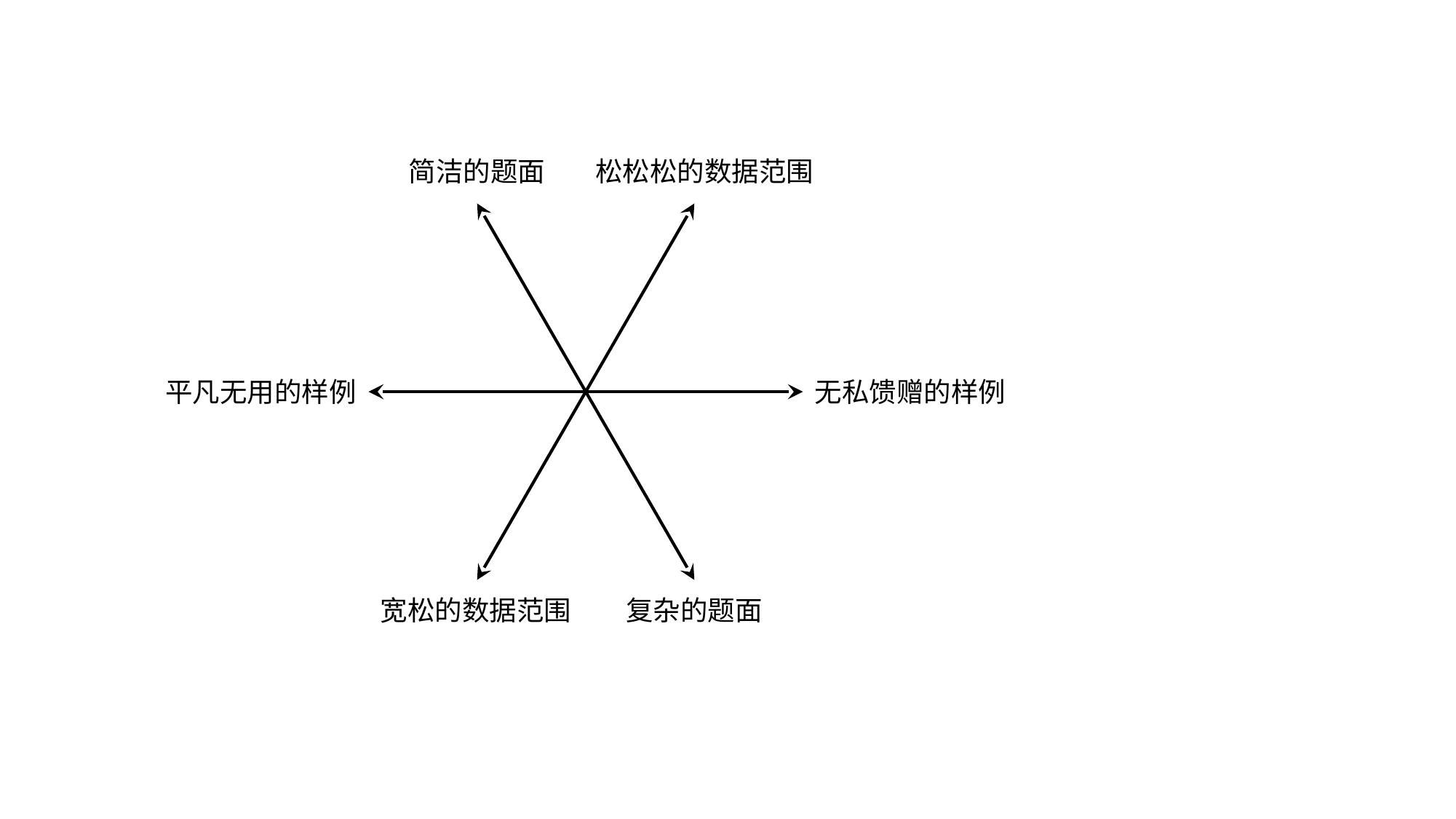

简洁的题面
松松松的数据范围
平凡无用的样例
无私馈赠的样例
宽松的数据范围
复杂的题面